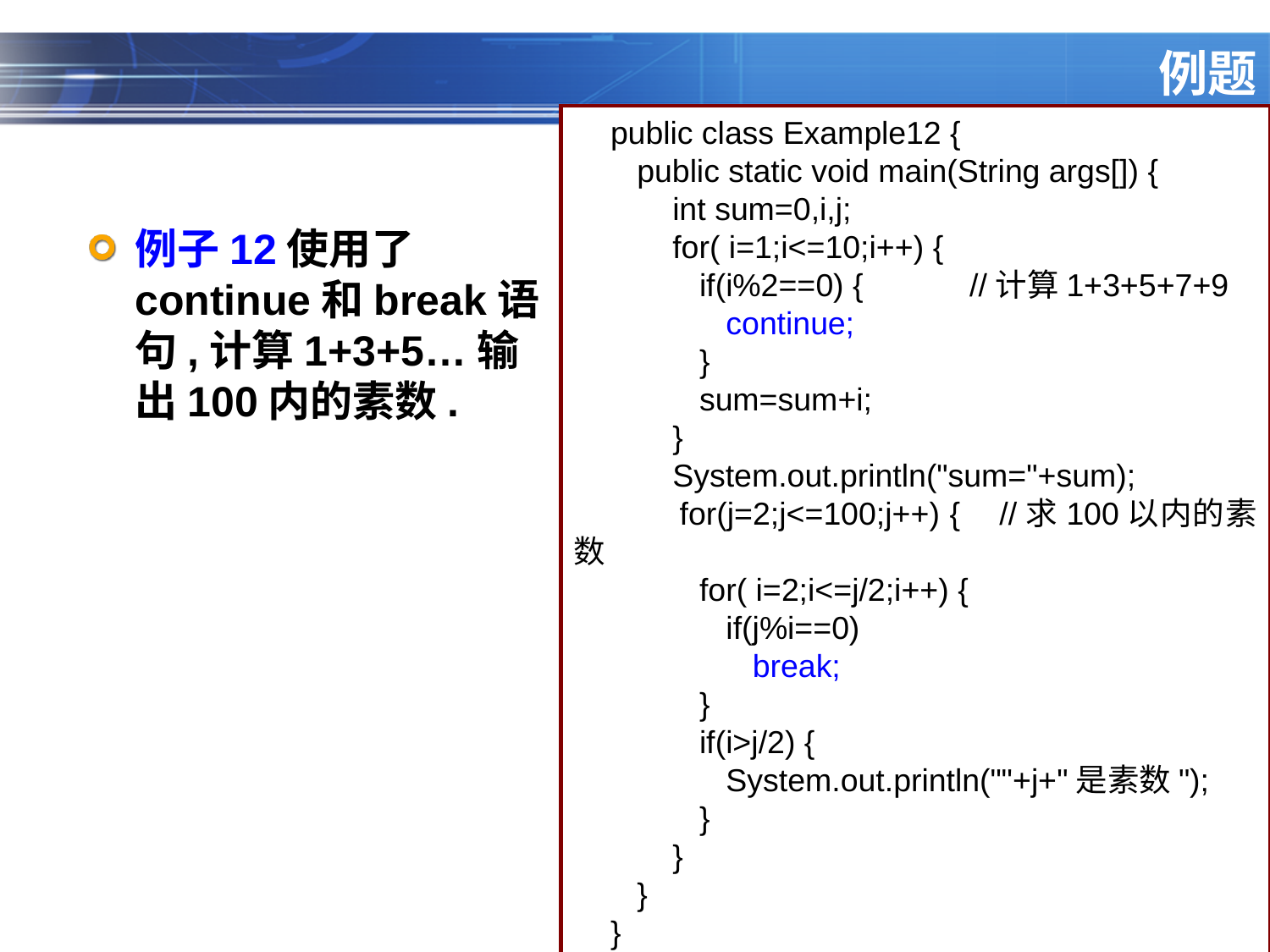

# 例题
public class Example12 {
   public static void main(String args[]) {
       int sum=0,i,j;
       for( i=1;i<=10;i++) {
          if(i%2==0) {            //计算1+3+5+7+9
             continue;
          }
          sum=sum+i;
       }
       System.out.println("sum="+sum);
       for(j=2;j<=100;j++) {    //求100以内的素数
          for( i=2;i<=j/2;i++) {
             if(j%i==0)
                break;
          }
          if(i>j/2) {
             System.out.println(""+j+"是素数");
          }
       }
   }
}

例子12使用了continue和break语句,计算1+3+5…输出100内的素数.